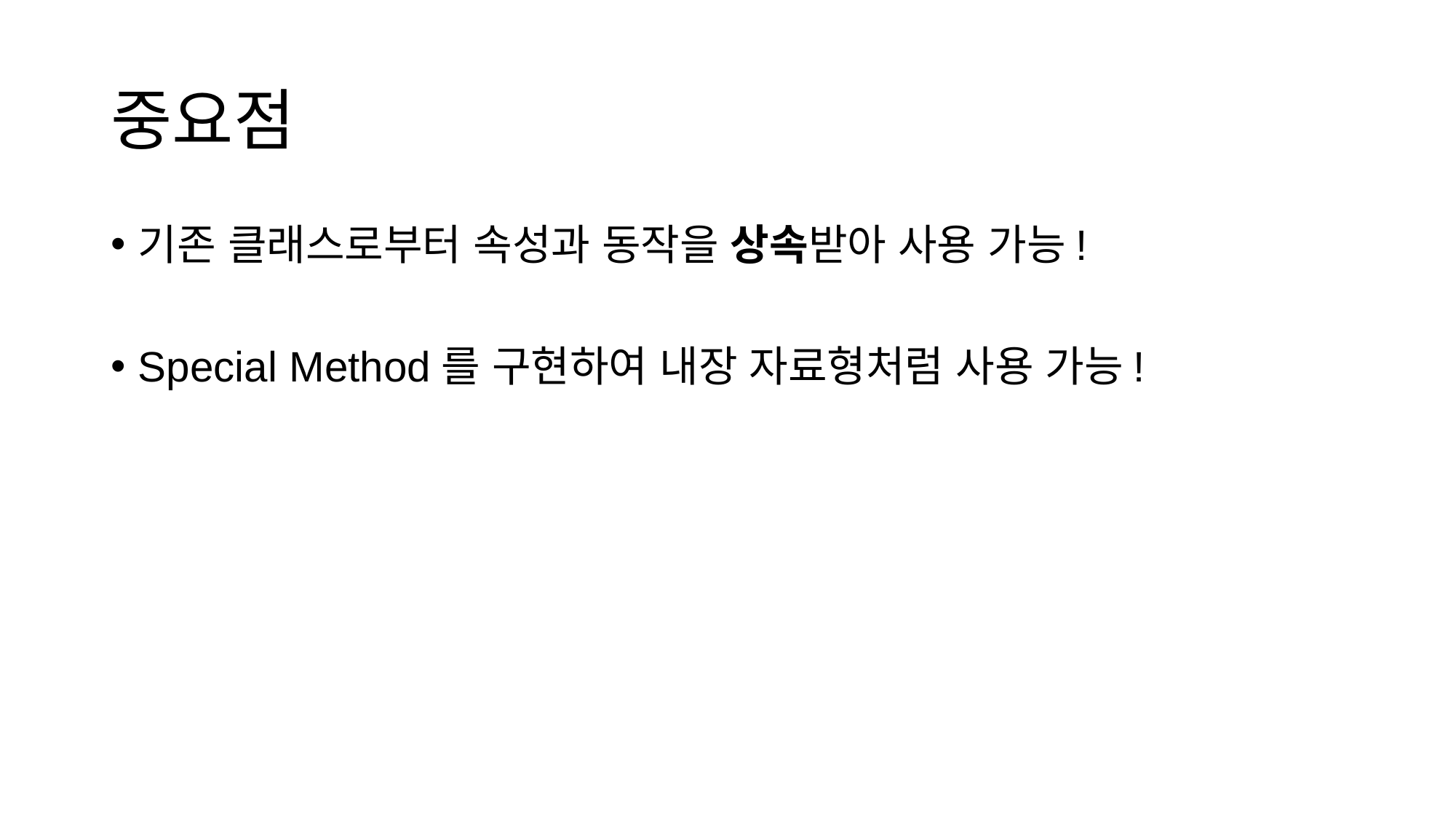

# 중요점
기존 클래스로부터 속성과 동작을 상속받아 사용 가능!

Special Method를 구현하여 내장 자료형처럼 사용 가능!